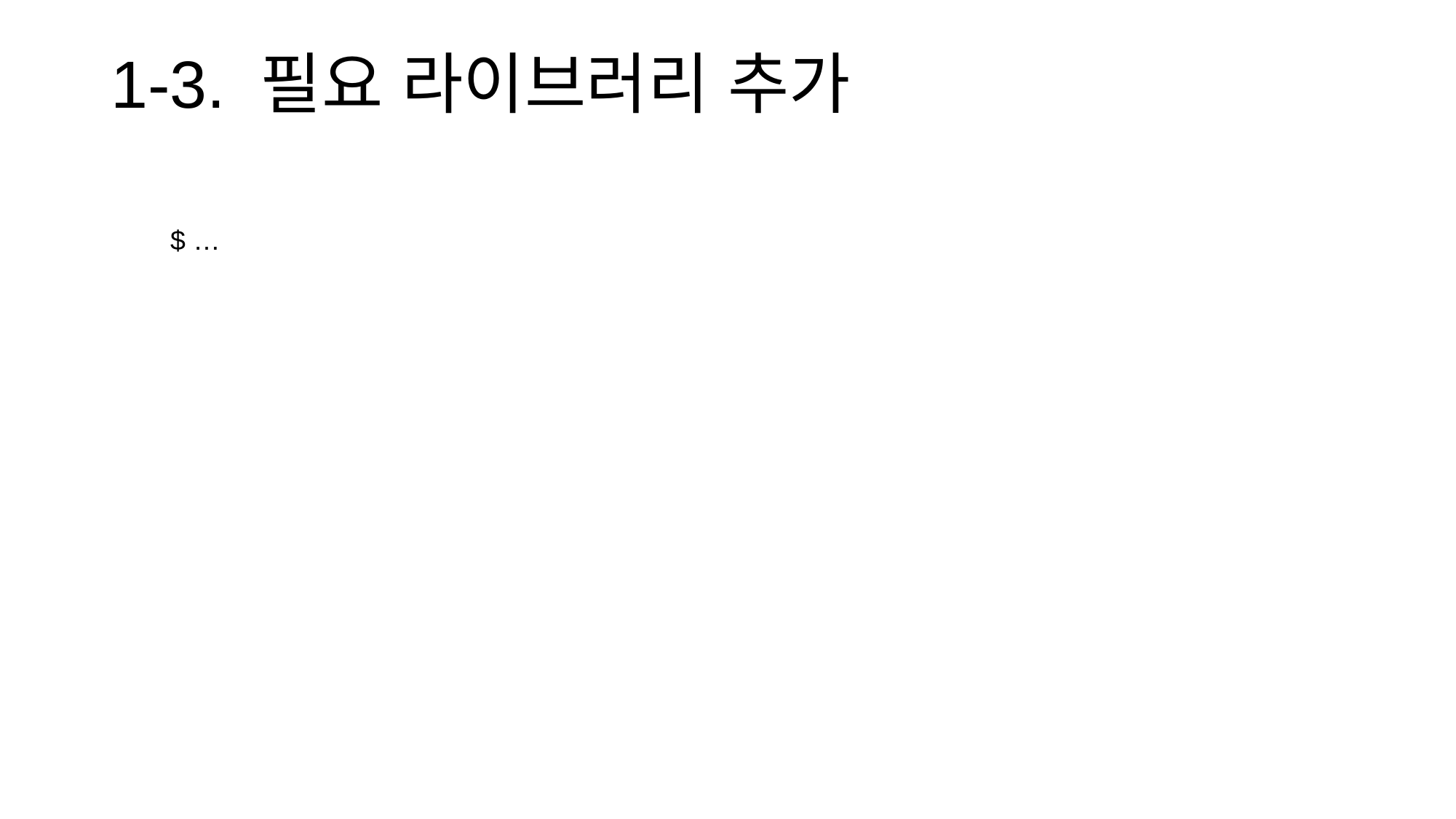

# 1-3. 필요 라이브러리 추가

$ …